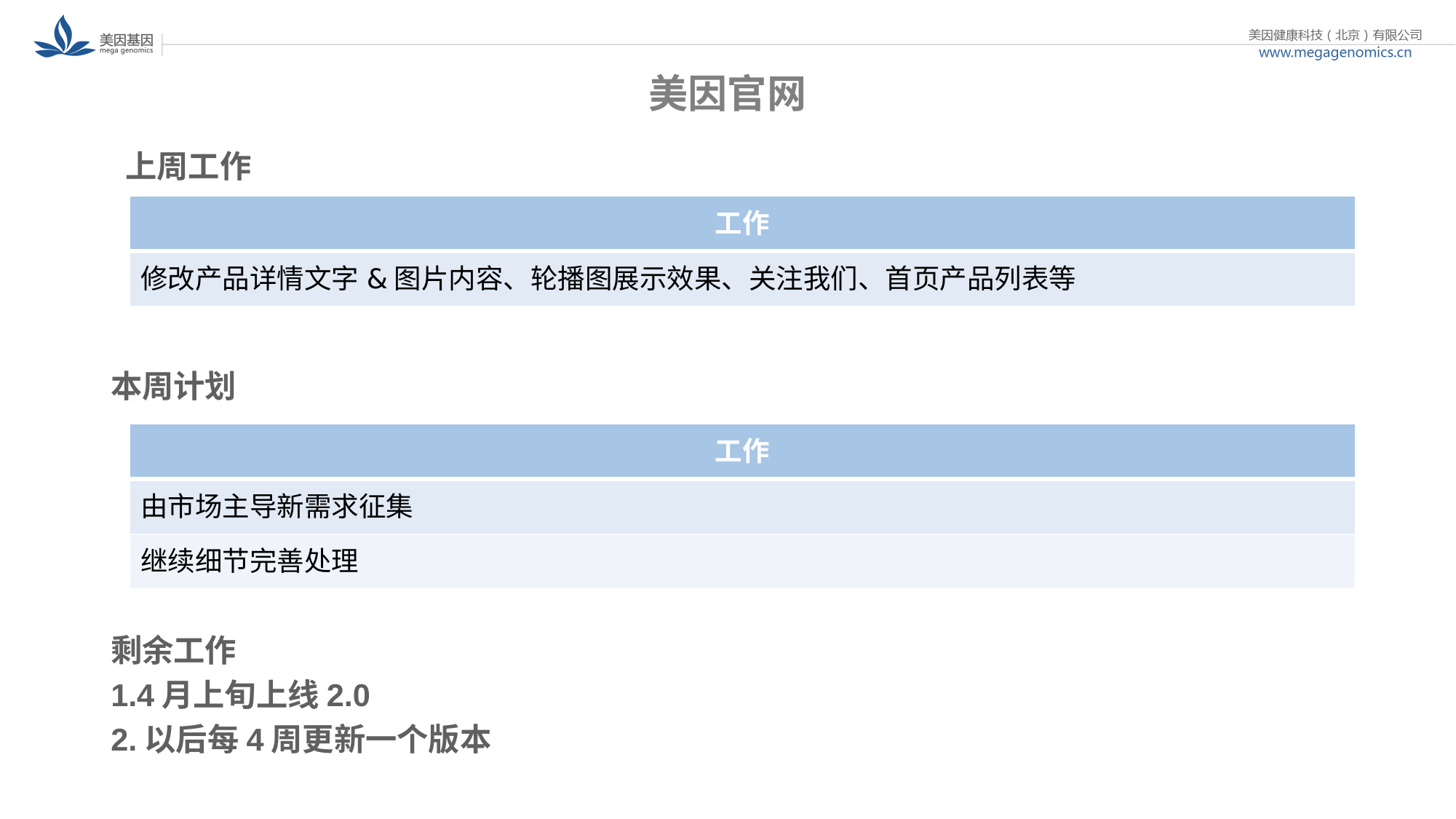

# 美因官网
 上周工作

本周计划

剩余工作
1.4月上旬上线2.0
2.以后每4周更新一个版本
| 工作 |
| --- |
| 修改产品详情文字&图片内容、轮播图展示效果、关注我们、首页产品列表等 |
| 工作 |
| --- |
| 由市场主导新需求征集 |
| 继续细节完善处理 |